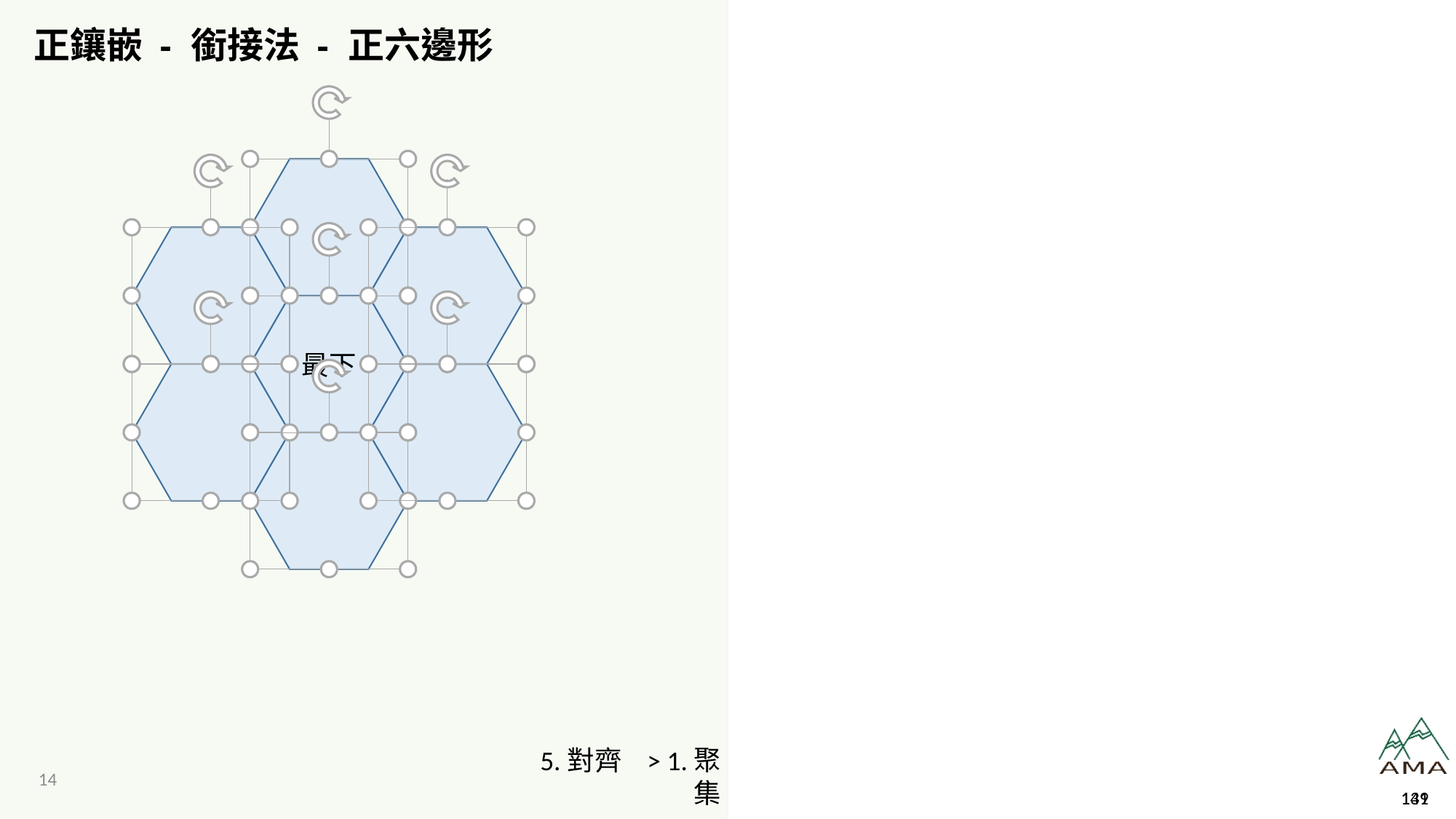

# 正鑲嵌 - 銜接法 - 正六邊形

最下

5.對齊   > 1.聚集
139
141